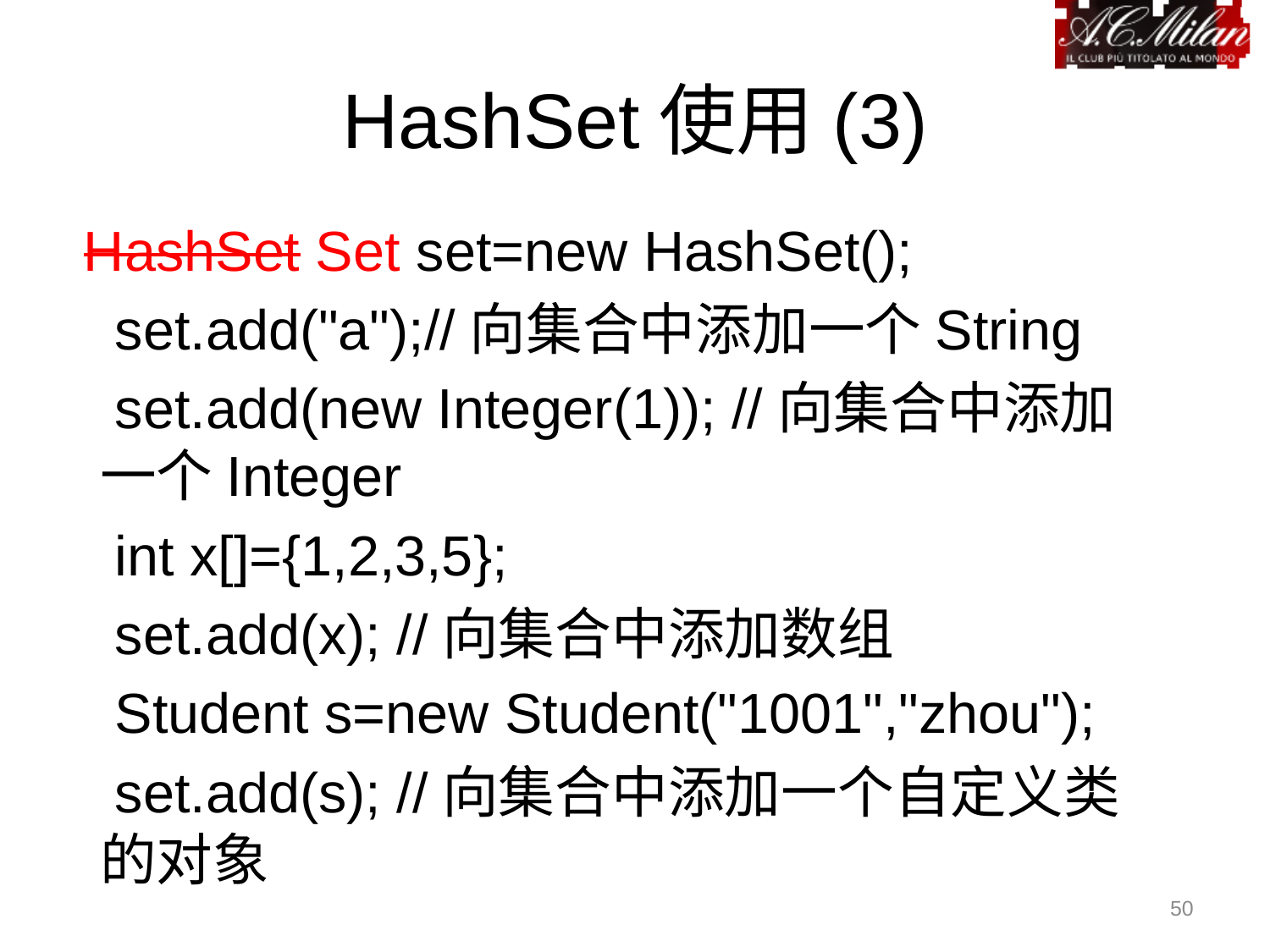

# HashSet使用(3)
  HashSet Set set=new HashSet();
    set.add("a");//向集合中添加一个String
    set.add(new Integer(1)); //向集合中添加一个Integer
    int x[]={1,2,3,5};
    set.add(x); //向集合中添加数组
    Student s=new Student("1001","zhou");
    set.add(s); //向集合中添加一个自定义类的对象

50